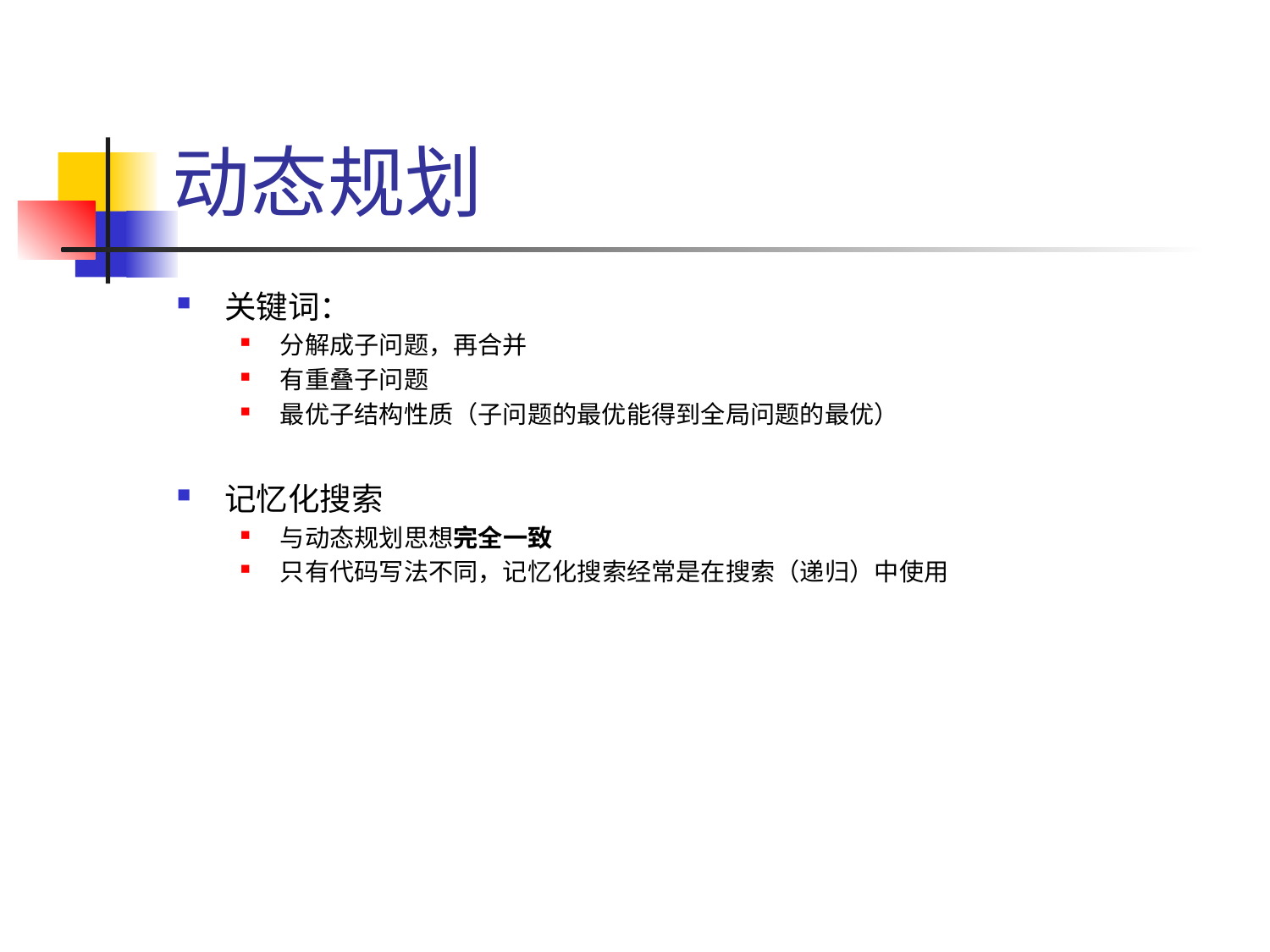

# 动态规划
关键词：
分解成子问题，再合并
有重叠子问题
最优子结构性质（子问题的最优能得到全局问题的最优）

记忆化搜索
与动态规划思想完全一致
只有代码写法不同，记忆化搜索经常是在搜索（递归）中使用